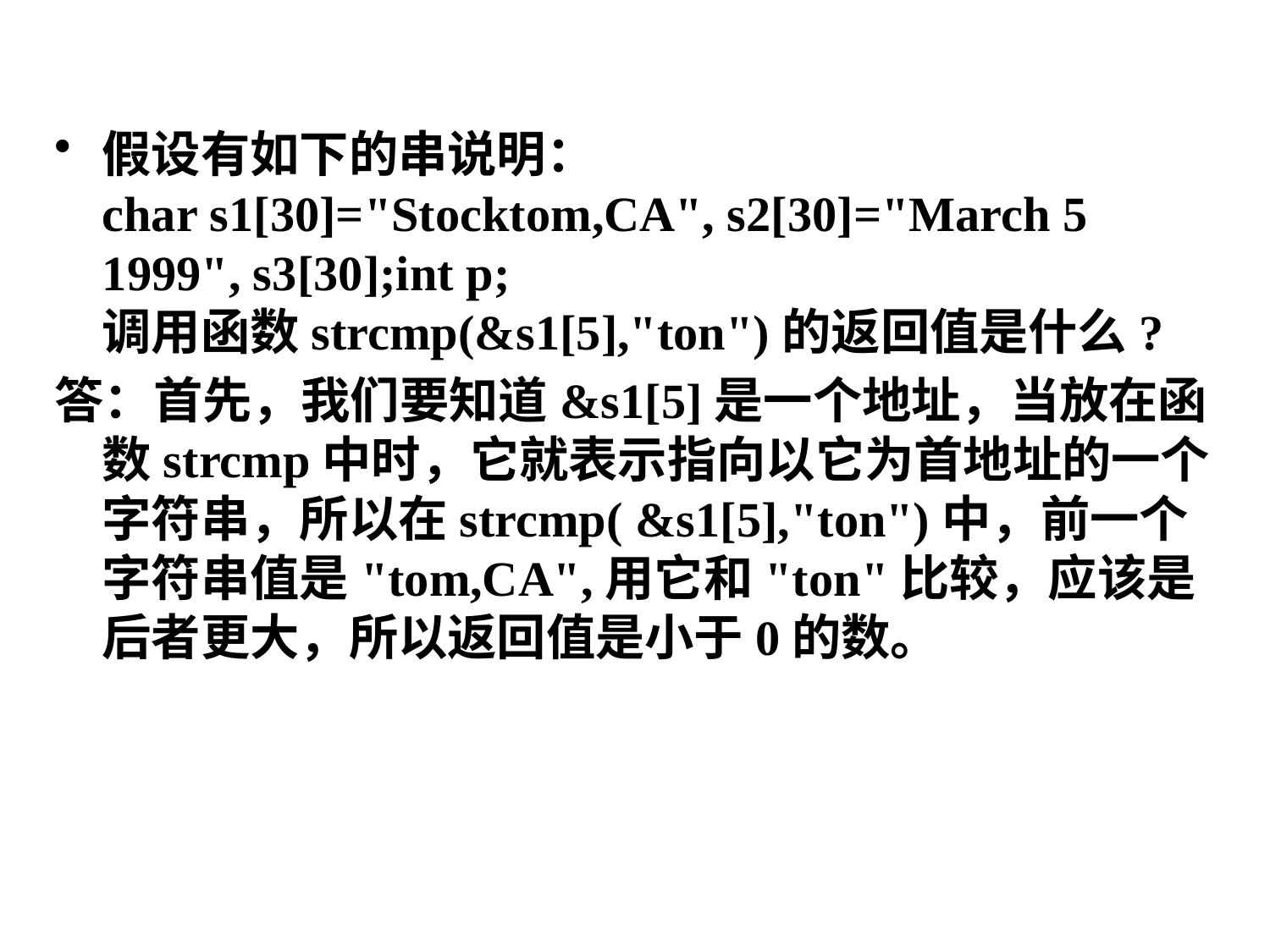

假设有如下的串说明：
char s1[30]="Stocktom,CA", s2[30]="March 5 1999", s3[30];int p; 
调用函数strcmp(&s1[5],"ton")的返回值是什么?
答：首先，我们要知道&s1[5]是一个地址，当放在函数strcmp中时，它就表示指向以它为首地址的一个字符串，所以在strcmp( &s1[5],"ton")中，前一个字符串值是"tom,CA",用它和"ton"比较，应该是后者更大，所以返回值是小于0的数。